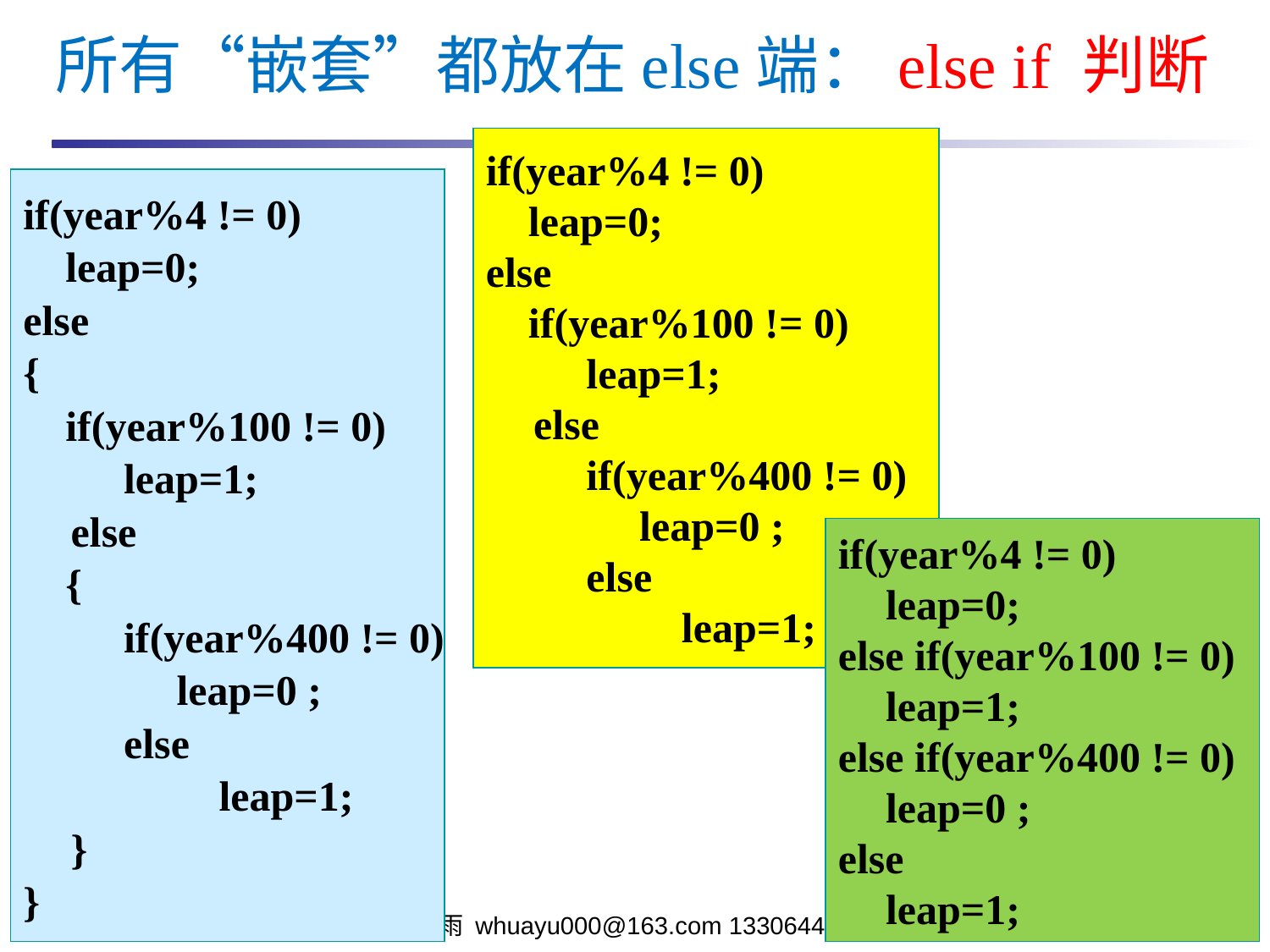

所有“嵌套”都放在else端：else if 判断
if(year%4 != 0)
    leap=0;
else
    if(year%100 != 0)
	     leap=1;
	else
	     if(year%400 != 0)
	          leap=0 ;
    	     else
		  leap=1;
if(year%4 != 0)
    leap=0;
else
{
    if(year%100 != 0)
	     leap=1;
	else
    {
	     if(year%400 != 0)
	          leap=0 ;
    	     else
		  leap=1;
	}
}
if(year%4 != 0)
	leap=0;
else if(year%100 != 0)
	leap=1;
else if(year%400 != 0)
	leap=0 ;
else
	leap=1;
2023/10/16
王化雨 whuayu000@163.com 13306442222
6/35